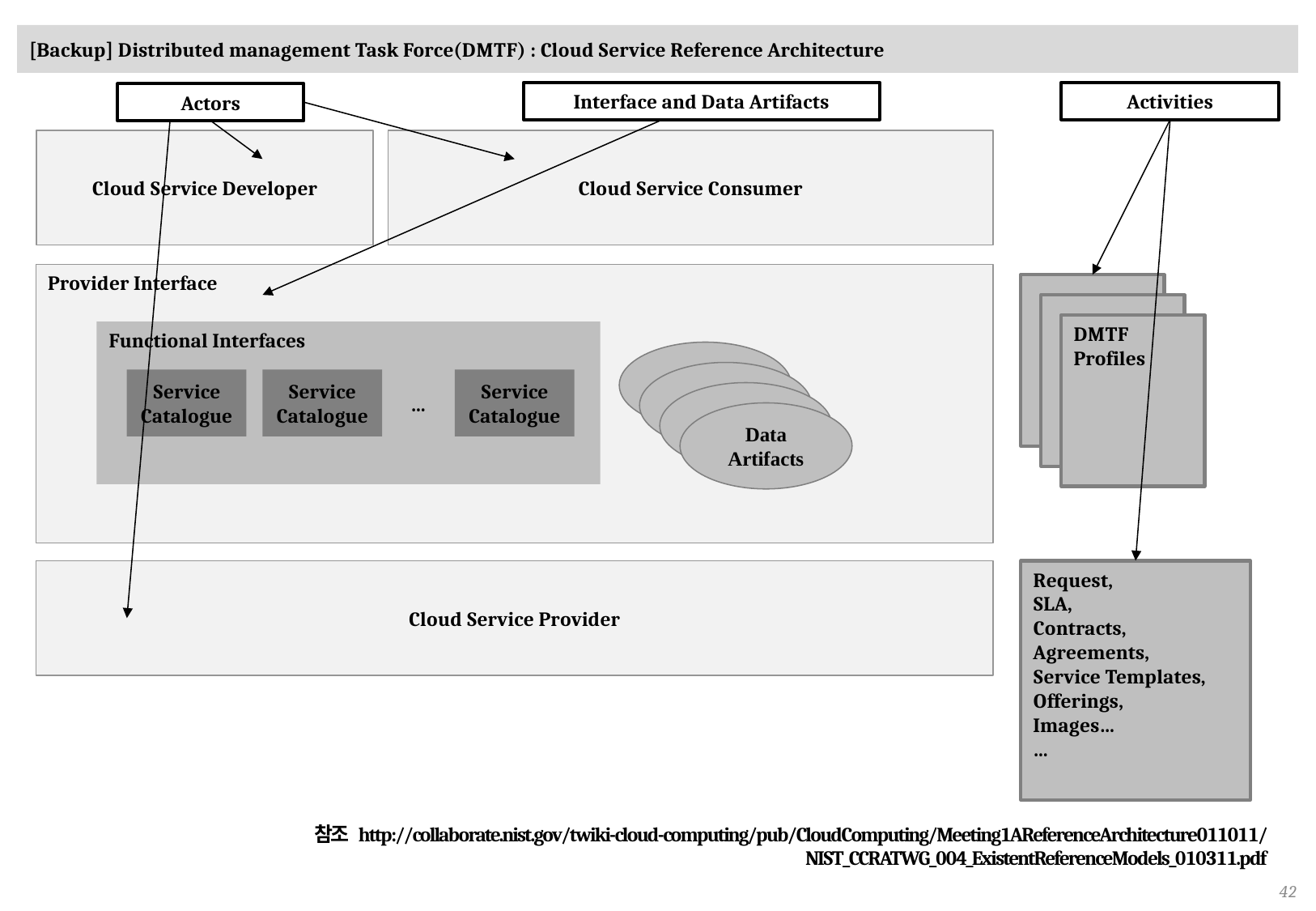

# [Backup] Distributed management Task Force(DMTF) : Cloud Service Reference Architecture
Interface and Data Artifacts
Activities
Actors
Cloud Service Developer
Cloud Service Consumer
Provider Interface

DMTF
Profiles
Functional Interfaces

Service
Catalogue
Service
Catalogue
Service
Catalogue

…
Data
Artifacts
Cloud Service Provider
Request,
SLA,
Contracts,
Agreements,
Service Templates,
Offerings,
Images…
…
참조 http://collaborate.nist.gov/twiki-cloud-computing/pub/CloudComputing/Meeting1AReferenceArchitecture011011/NIST_CCRATWG_004_ExistentReferenceModels_010311.pdf